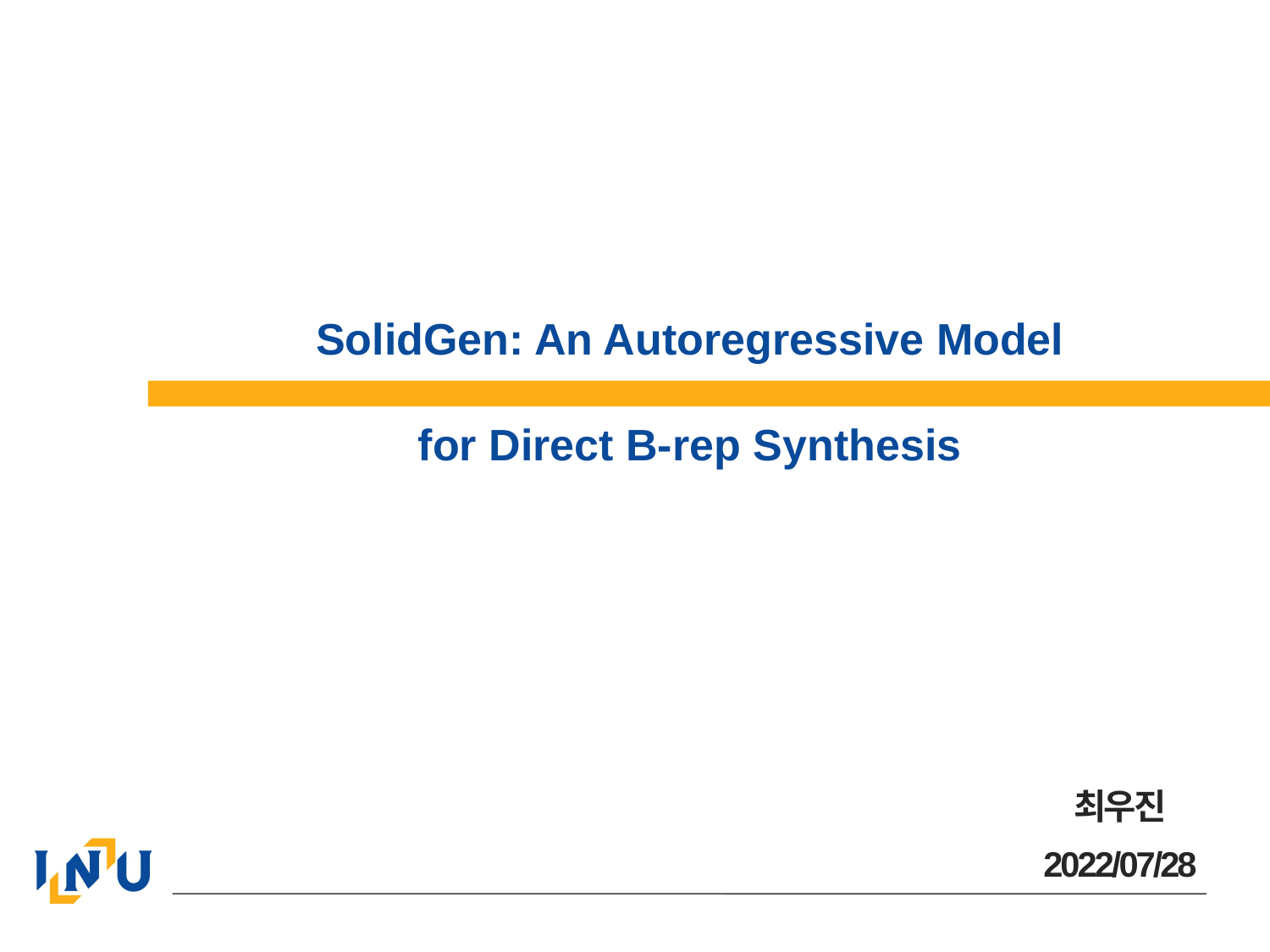

# SolidGen: An Autoregressive Model for Direct B-rep Synthesis
최우진
2022/07/28